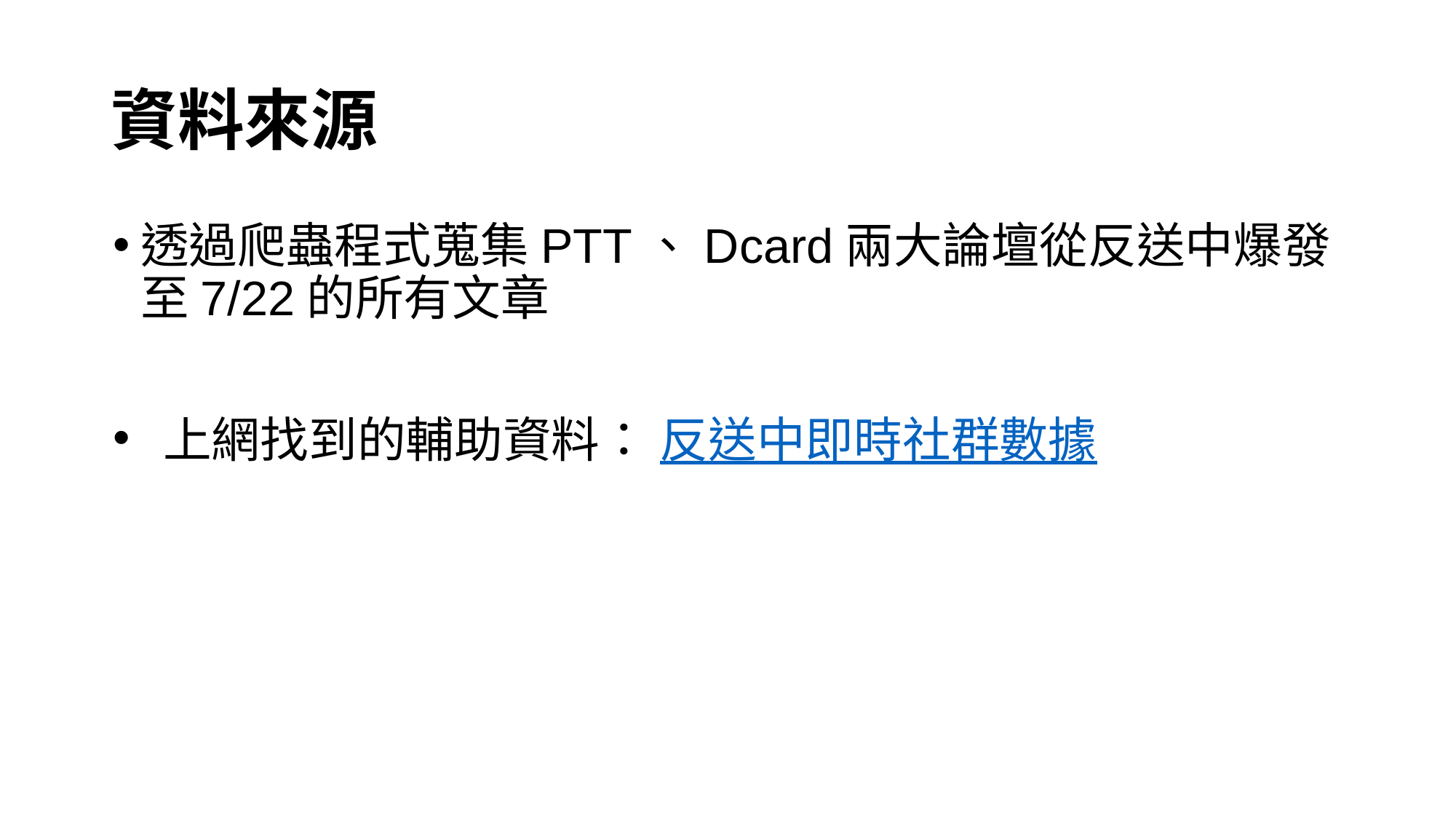

# 資料來源
透過爬蟲程式蒐集PTT、Dcard兩大論壇從反送中爆發至7/22的所有文章

 上網找到的輔助資料： 反送中即時社群數據